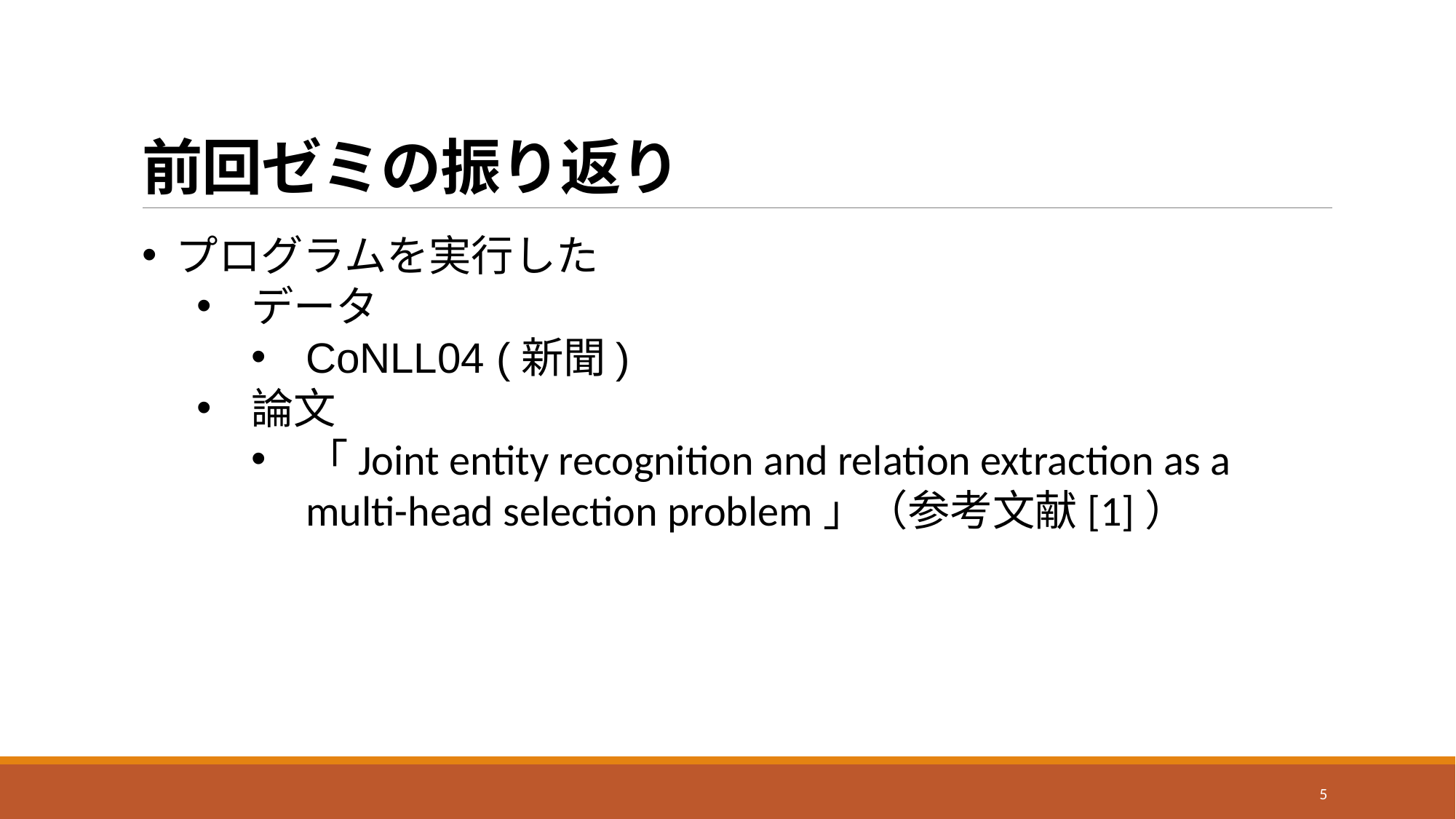

# 前回ゼミの振り返り
プログラムを実行した
データ
CoNLL04 (新聞)
論文
「Joint entity recognition and relation extraction as a multi-head selection problem」（参考文献[1]）

5